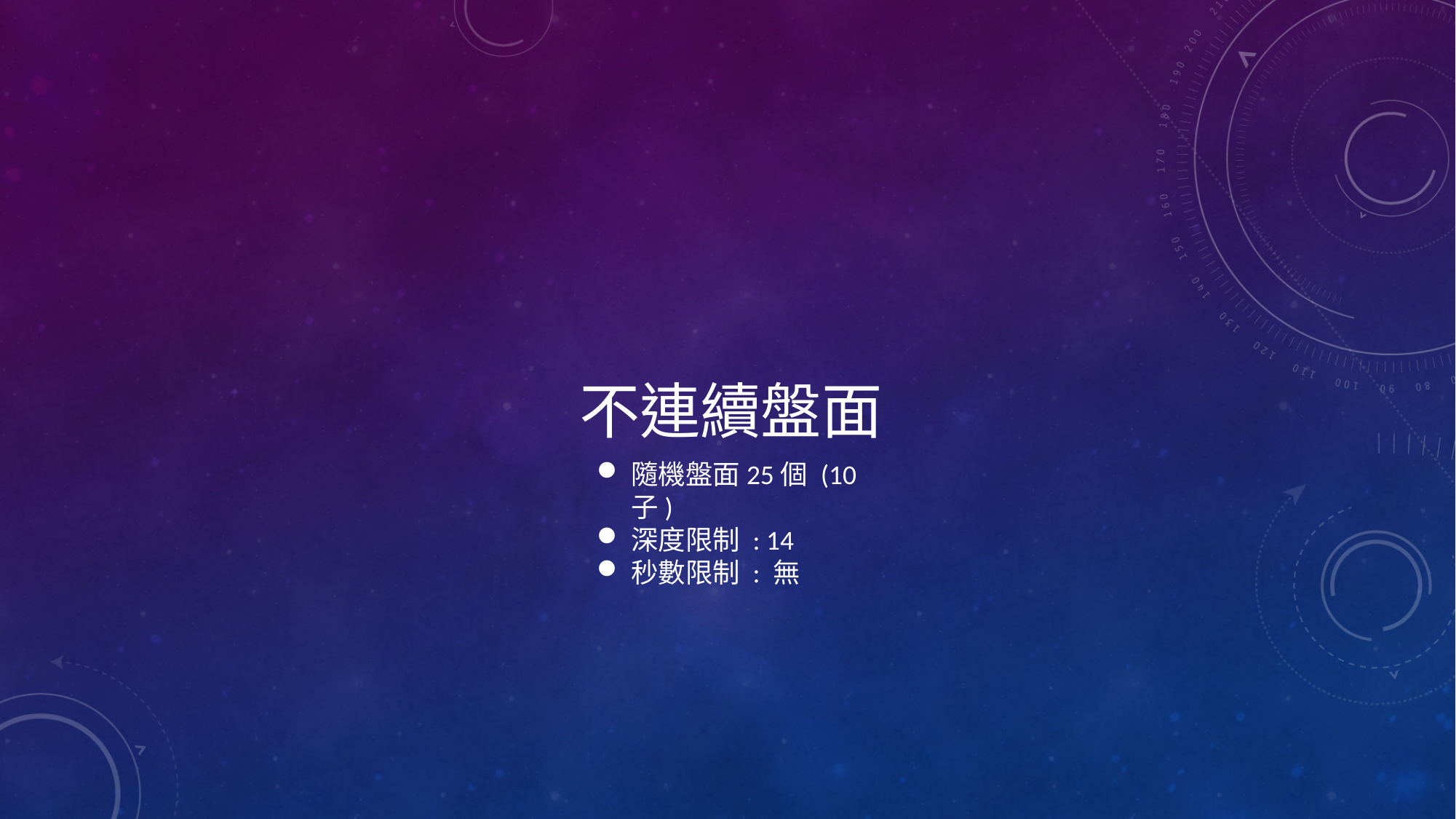

不連續盤面
隨機盤面25個 (10子)
深度限制 : 14
秒數限制 : 無